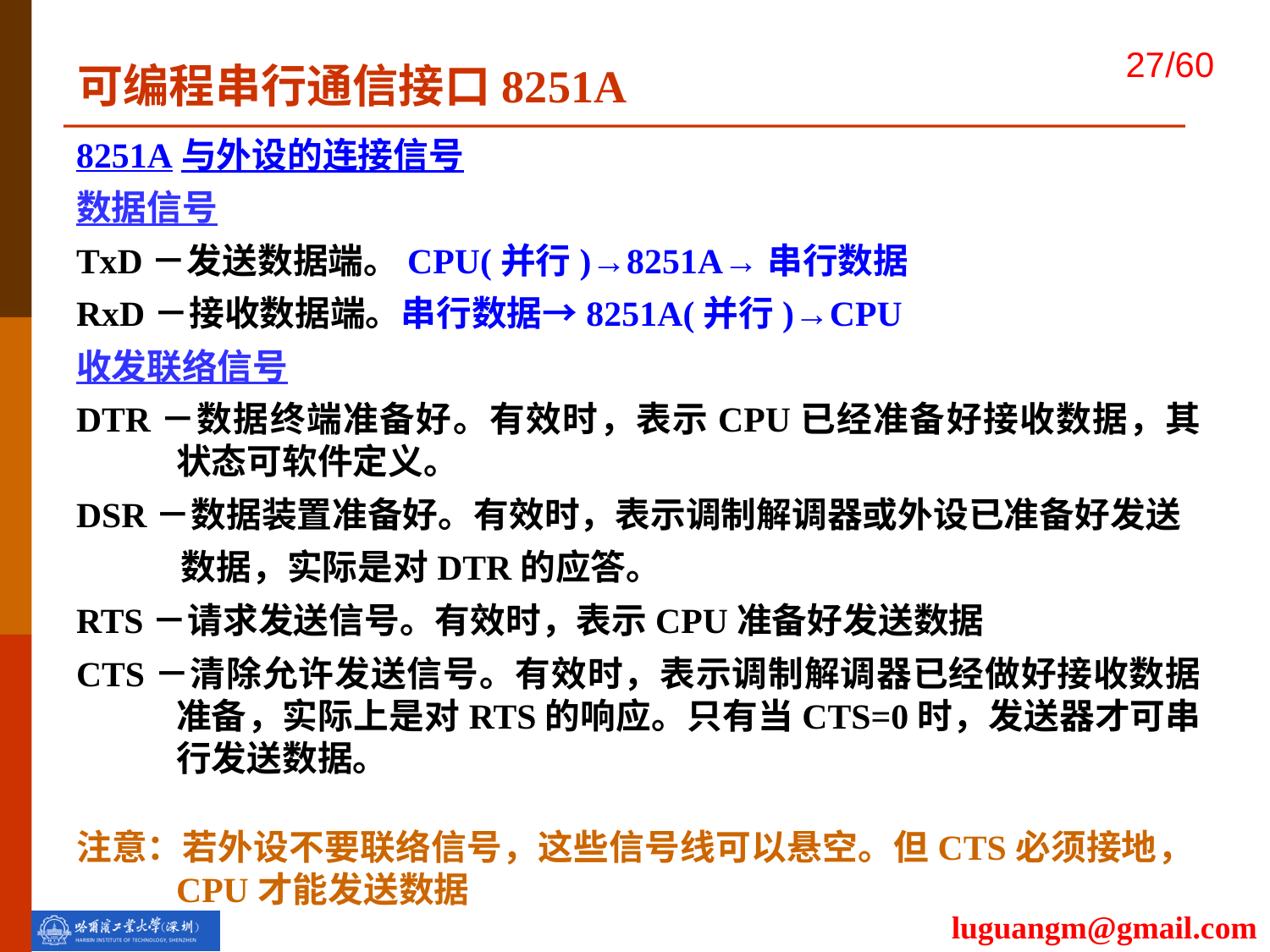

可编程串行通信接口8251A
8251A与外设的连接信号
数据信号
TxD－发送数据端。CPU(并行)→8251A→串行数据
RxD－接收数据端。串行数据→8251A(并行)→CPU
收发联络信号
DTR－数据终端准备好。有效时，表示CPU已经准备好接收数据，其状态可软件定义。
DSR－数据装置准备好。有效时，表示调制解调器或外设已准备好发送
            数据，实际是对DTR的应答。
RTS－请求发送信号。有效时，表示CPU准备好发送数据
CTS－清除允许发送信号。有效时，表示调制解调器已经做好接收数据准备，实际上是对RTS的响应。只有当CTS=0时，发送器才可串行发送数据。

注意：若外设不要联络信号，这些信号线可以悬空。但CTS必须接地，CPU才能发送数据